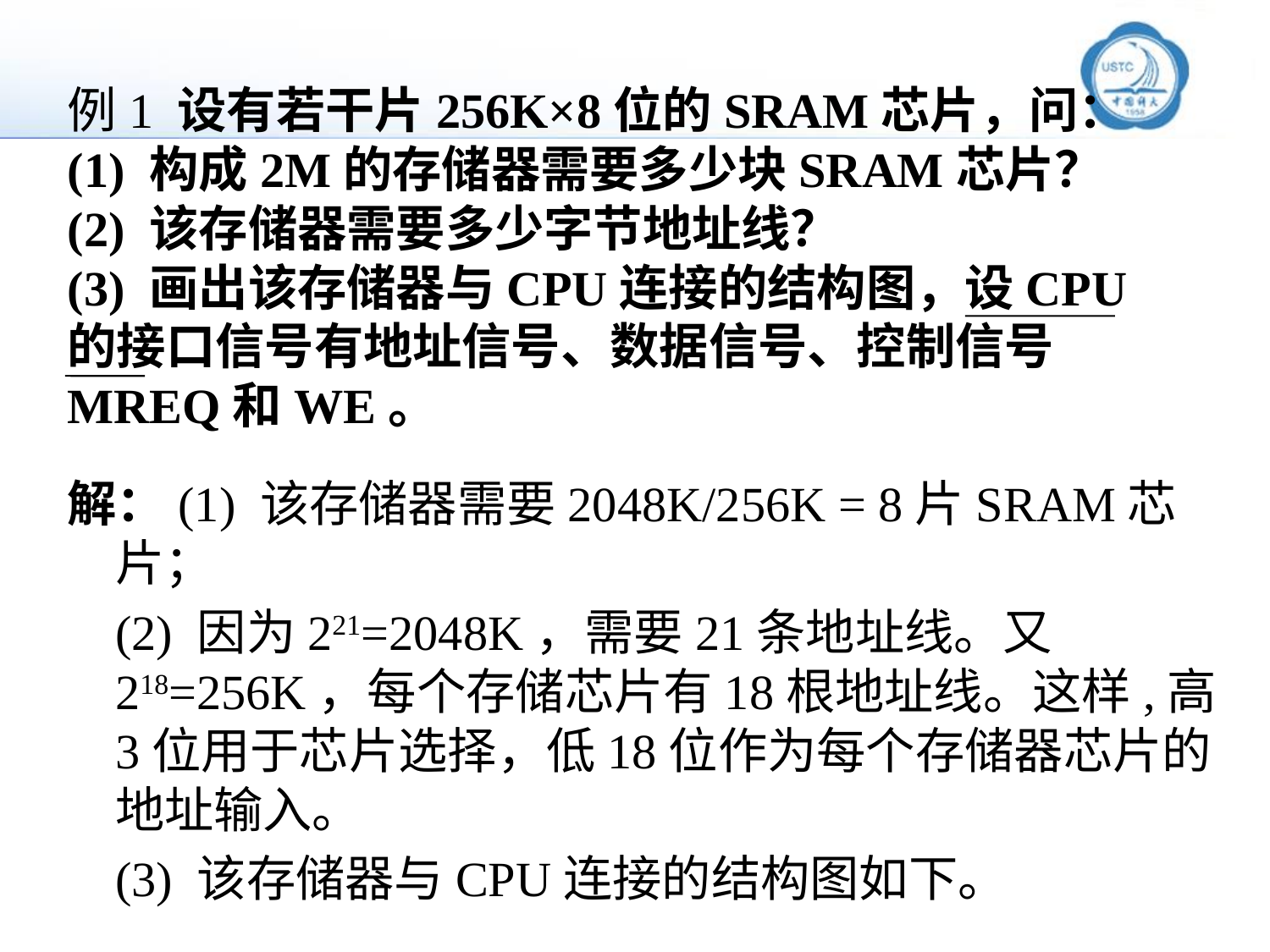

# 例1 设有若干片256K×8位的SRAM芯片，问： (1) 构成2M的存储器需要多少块SRAM芯片？ (2) 该存储器需要多少字节地址线？ (3) 画出该存储器与CPU连接的结构图，设CPU的接口信号有地址信号、数据信号、控制信号MREQ和WE。

解：(1) 该存储器需要2048K/256K = 8片SRAM芯片；
	(2) 因为221=2048K，需要21条地址线。又 218=256K，每个存储芯片有18根地址线。这样,高3位用于芯片选择，低18位作为每个存储器芯片的地址输入。
	(3) 该存储器与CPU连接的结构图如下。